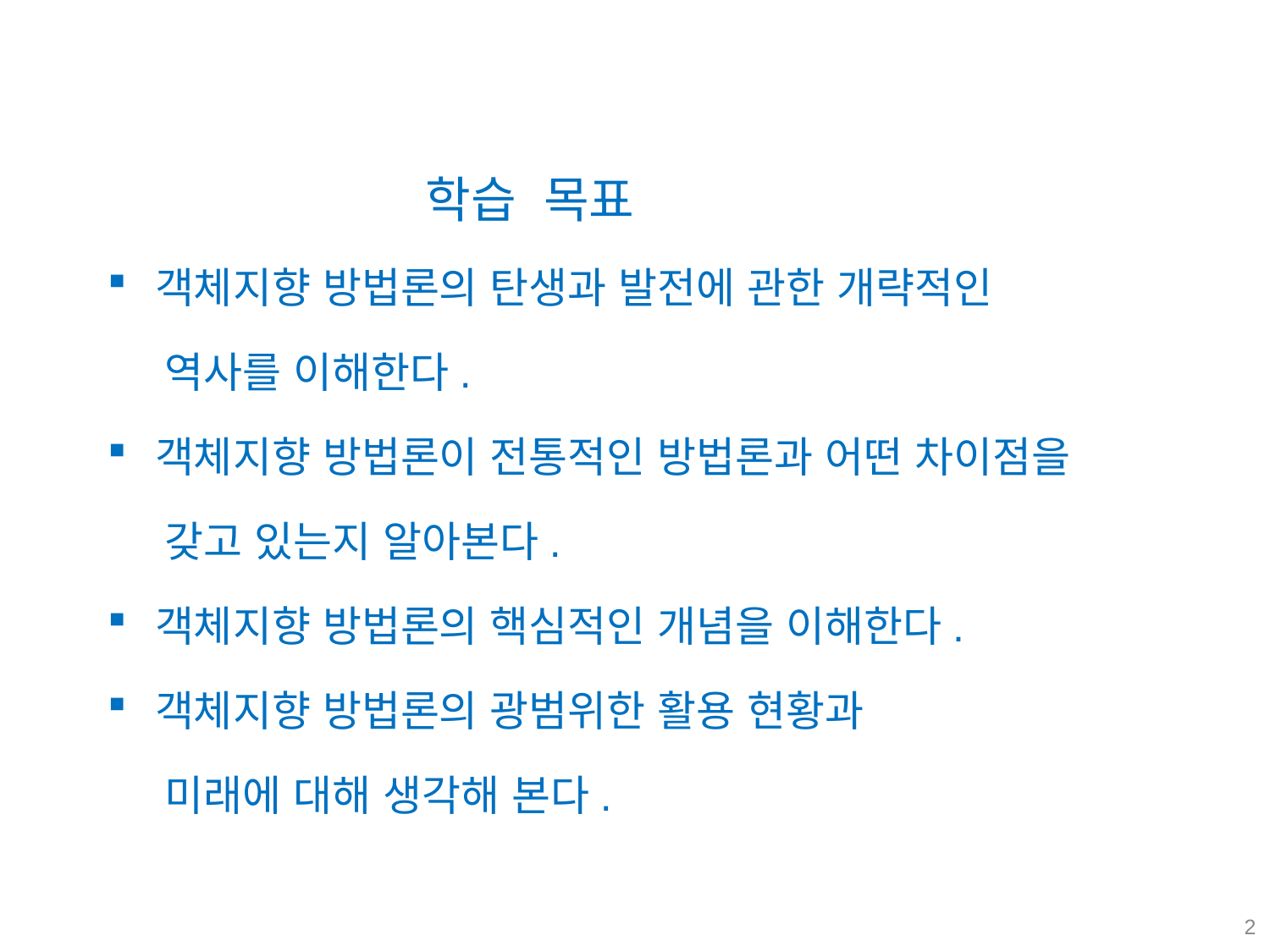

학습  목표
객체지향 방법론의 탄생과 발전에 관한 개략적인
    역사를 이해한다.
객체지향 방법론이 전통적인 방법론과 어떤 차이점을
    갖고 있는지 알아본다.
객체지향 방법론의 핵심적인 개념을 이해한다.
객체지향 방법론의 광범위한 활용 현황과
    미래에 대해 생각해 본다.
2